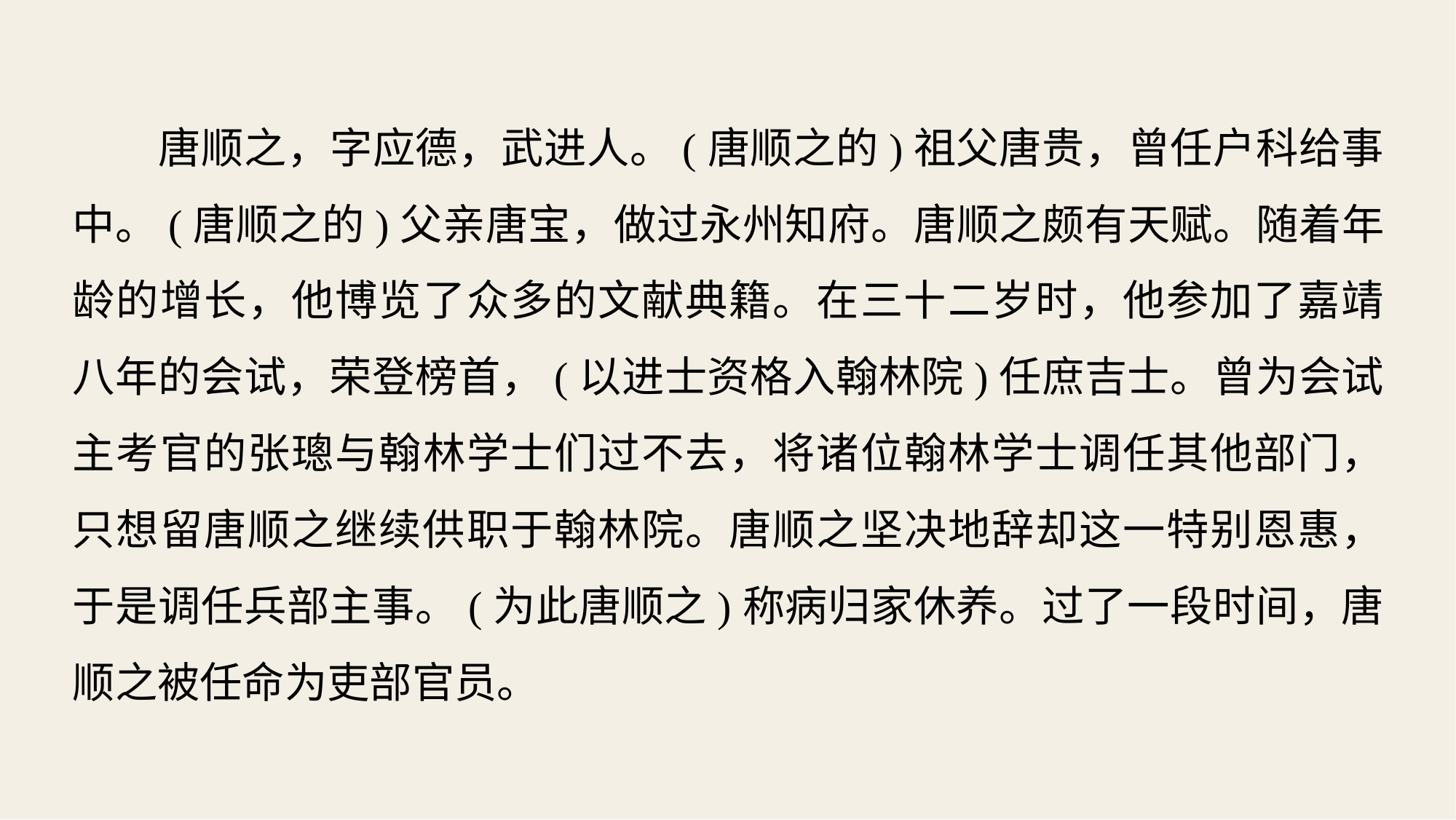

唐顺之，字应德，武进人。(唐顺之的)祖父唐贵，曾任户科给事中。(唐顺之的)父亲唐宝，做过永州知府。唐顺之颇有天赋。随着年龄的增长，他博览了众多的文献典籍。在三十二岁时，他参加了嘉靖八年的会试，荣登榜首，(以进士资格入翰林院)任庶吉士。曾为会试主考官的张璁与翰林学士们过不去，将诸位翰林学士调任其他部门，只想留唐顺之继续供职于翰林院。唐顺之坚决地辞却这一特别恩惠，于是调任兵部主事。(为此唐顺之)称病归家休养。过了一段时间，唐顺之被任命为吏部官员。